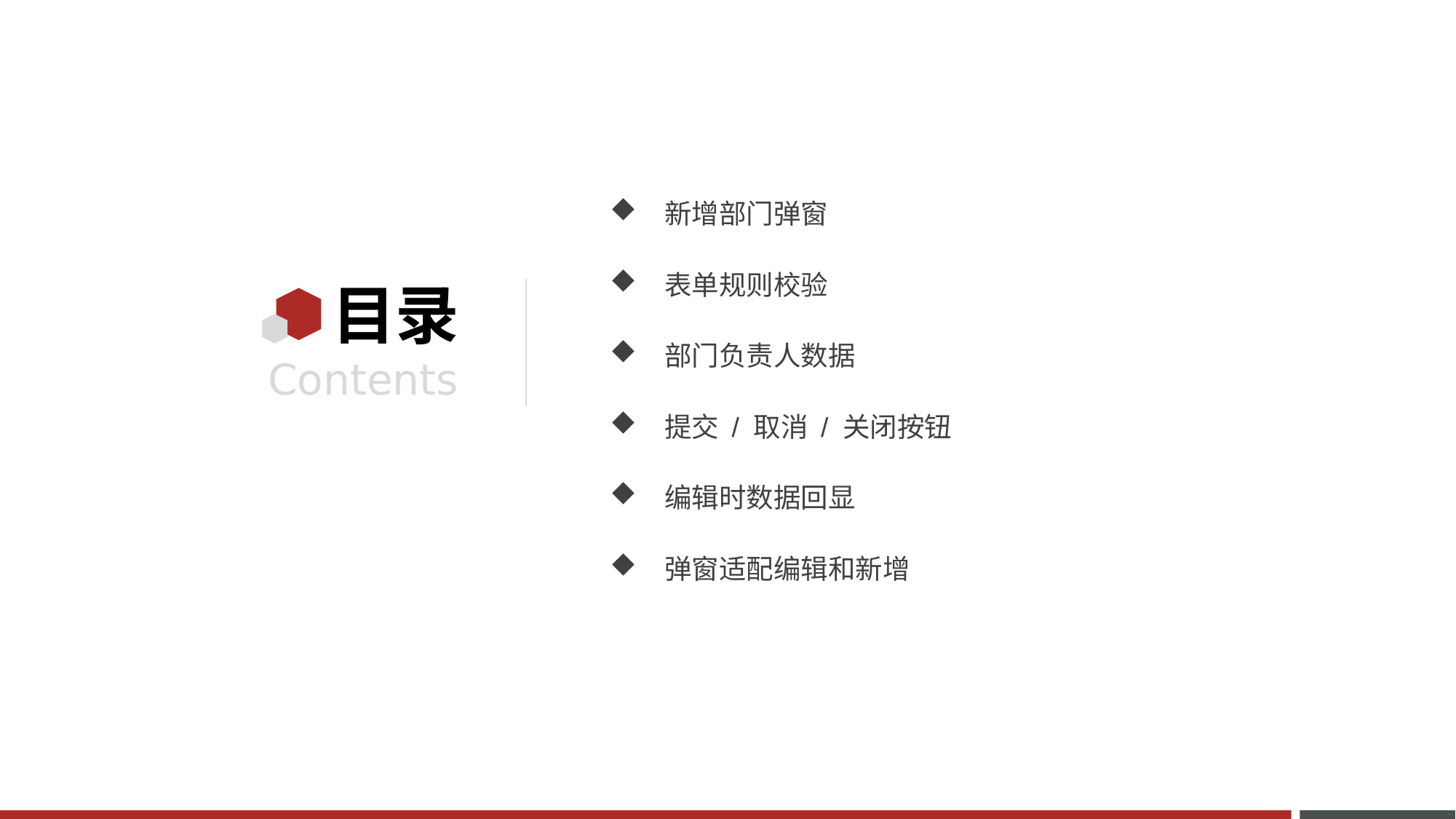

新增部门弹窗
表单规则校验
部门负责人数据
提交 / 取消 / 关闭按钮
编辑时数据回显
弹窗适配编辑和新增